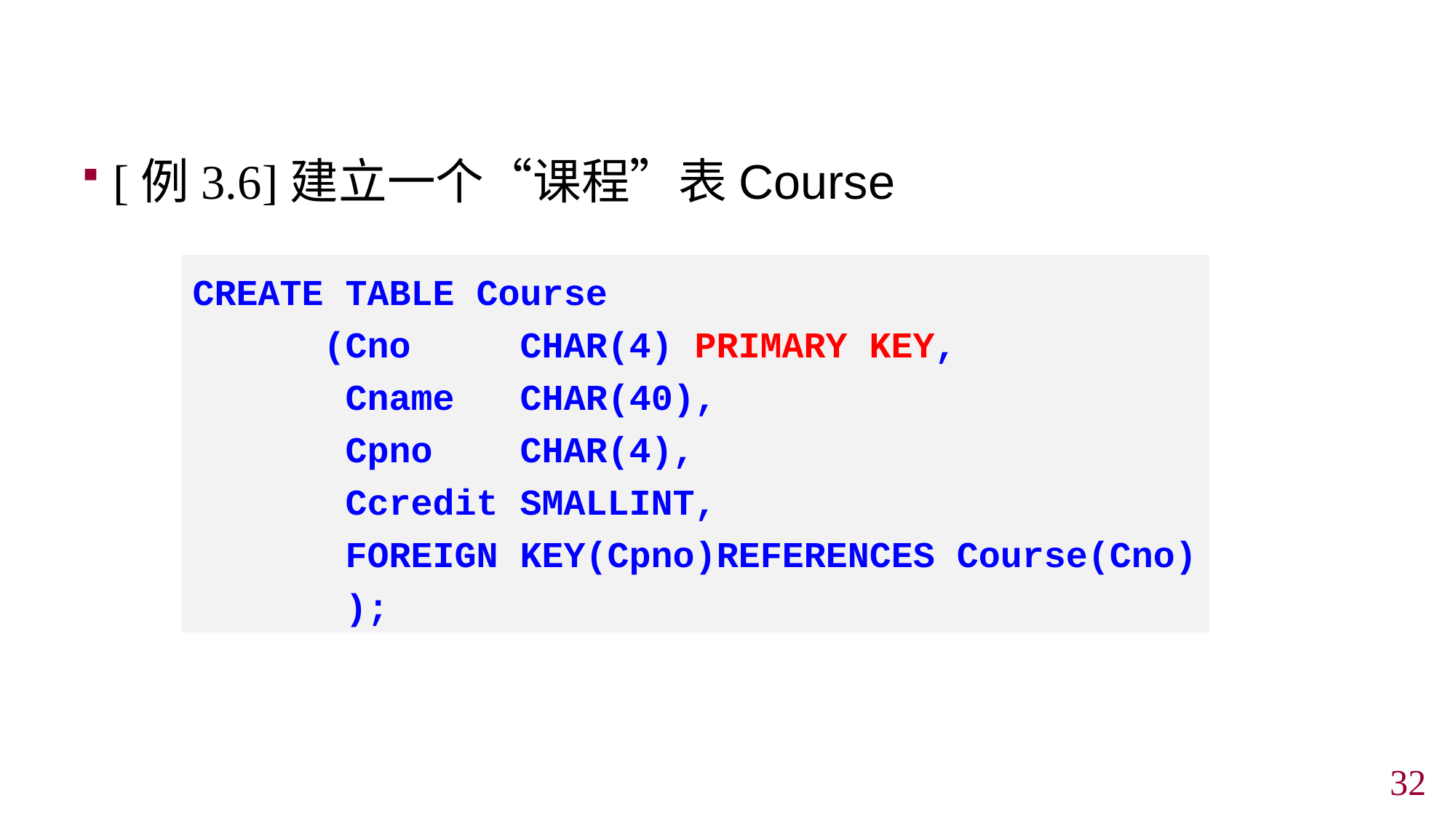

[例3.6]建立一个“课程”表Course
CREATE TABLE Course
      (Cno     CHAR(4) PRIMARY KEY,
       Cname   CHAR(40),
       Cpno    CHAR(4),
       Ccredit SMALLINT,
       FOREIGN KEY(Cpno)REFERENCES Course(Cno)
       );
32